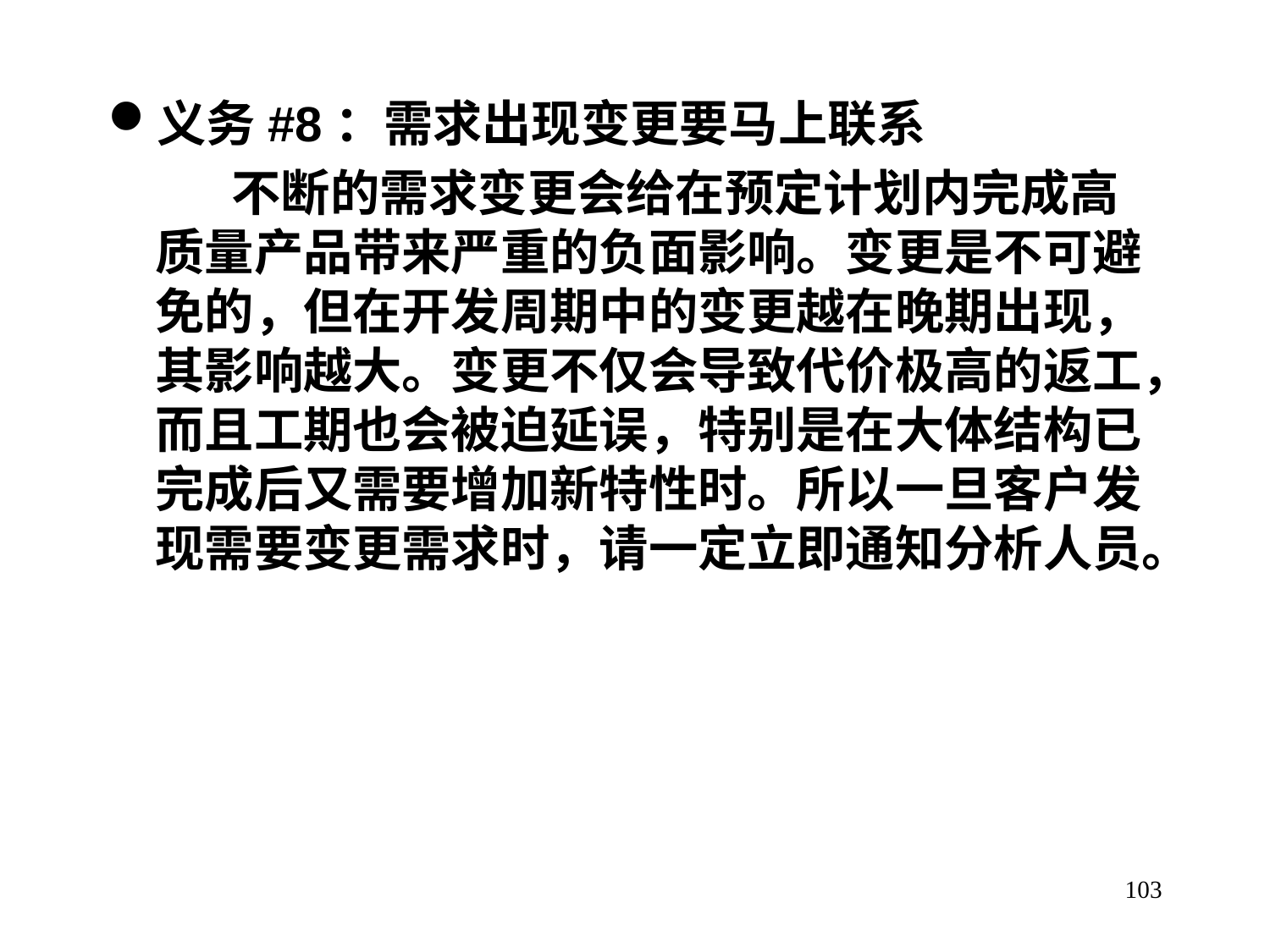

# 义务#8：需求出现变更要马上联系
          不断的需求变更会给在预定计划内完成高质量产品带来严重的负面影响。变更是不可避免的，但在开发周期中的变更越在晚期出现，其影响越大。变更不仅会导致代价极高的返工，而且工期也会被迫延误，特别是在大体结构已完成后又需要增加新特性时。所以一旦客户发现需要变更需求时，请一定立即通知分析人员。

103